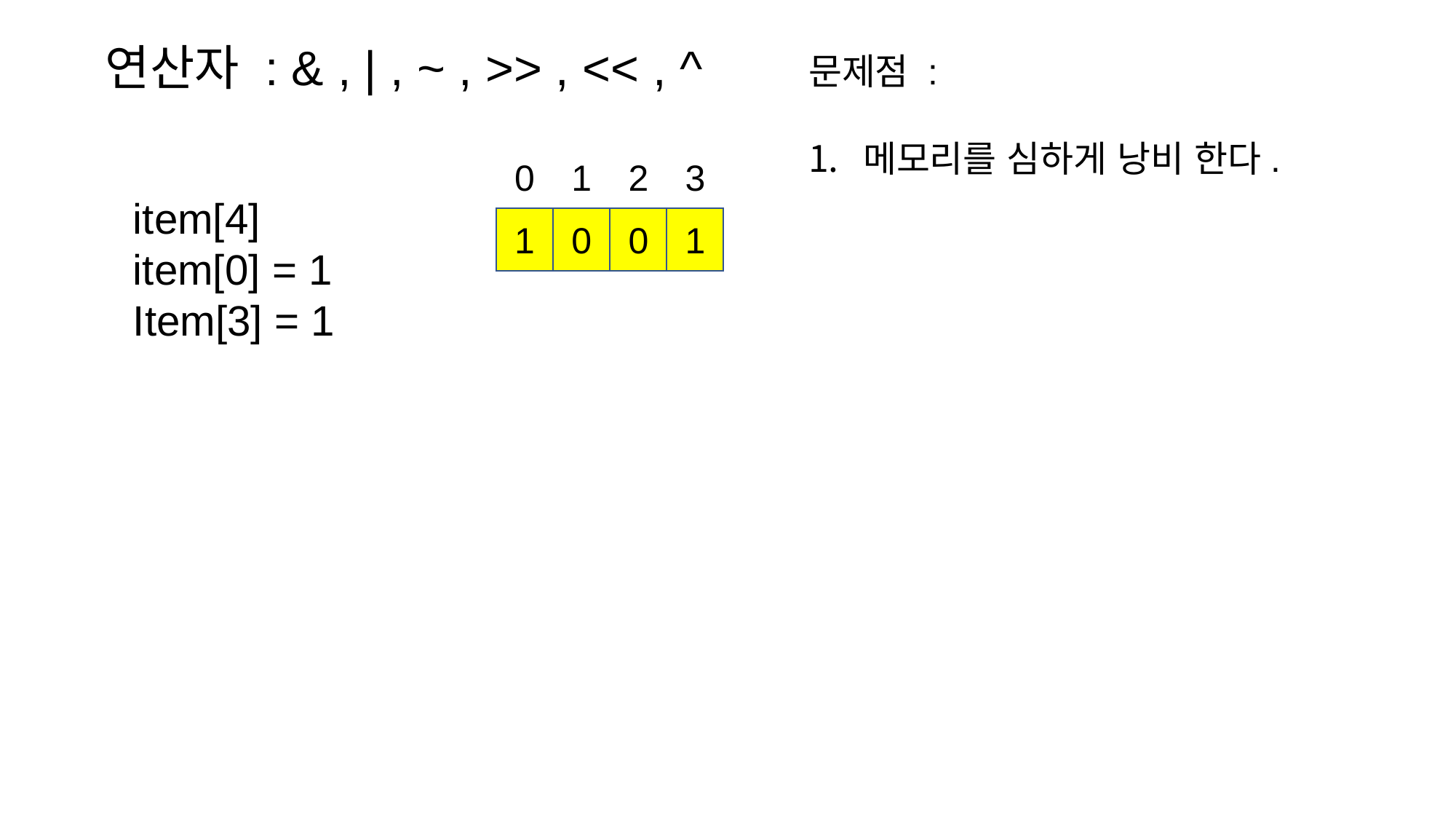

연산자 : & , | , ~ , >> , << , ^
문제점 :

메모리를 심하게 낭비 한다.
3
2
1
0
item[4]
item[0] = 1
Item[3] = 1
1
0
0
1